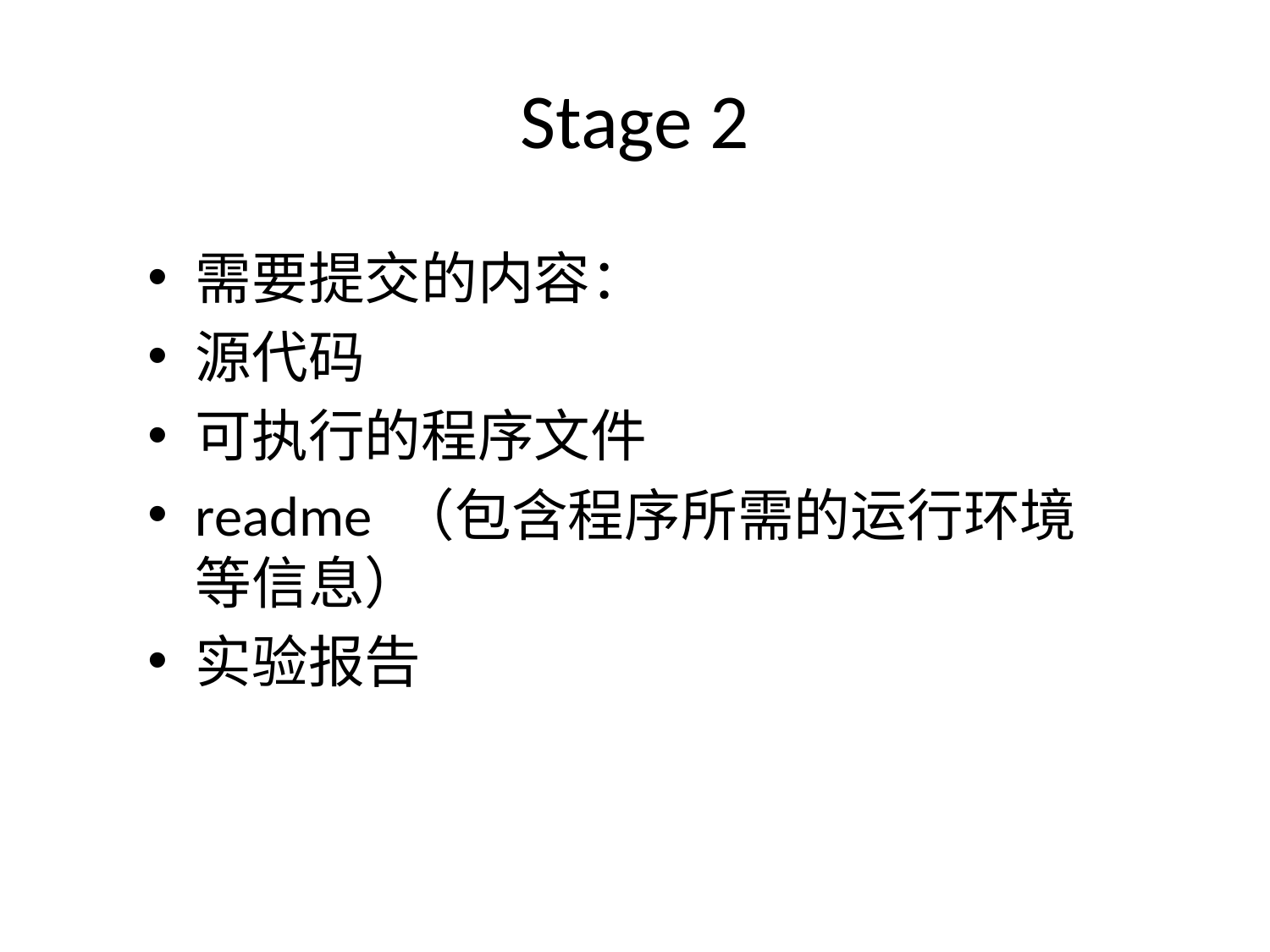

# Stage 2
需要提交的内容：
源代码
可执行的程序文件
readme （包含程序所需的运行环境等信息）
实验报告